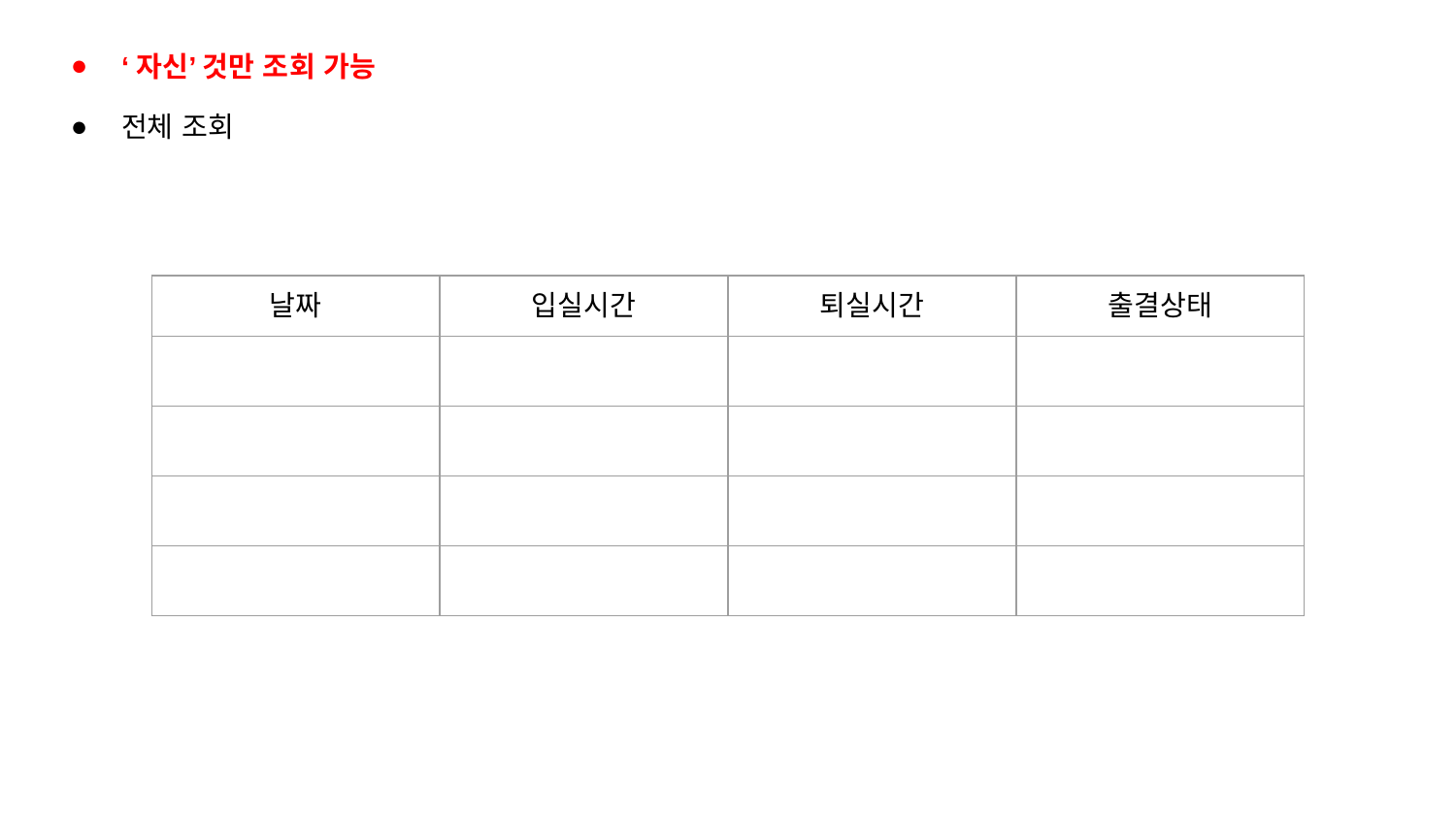

‘자신’ 것만 조회 가능
전체 조회
| 날짜 | 입실시간 | 퇴실시간 | 출결상태 |
| --- | --- | --- | --- |
|  |  |  |  |
|  |  |  |  |
|  |  |  |  |
|  |  |  |  |